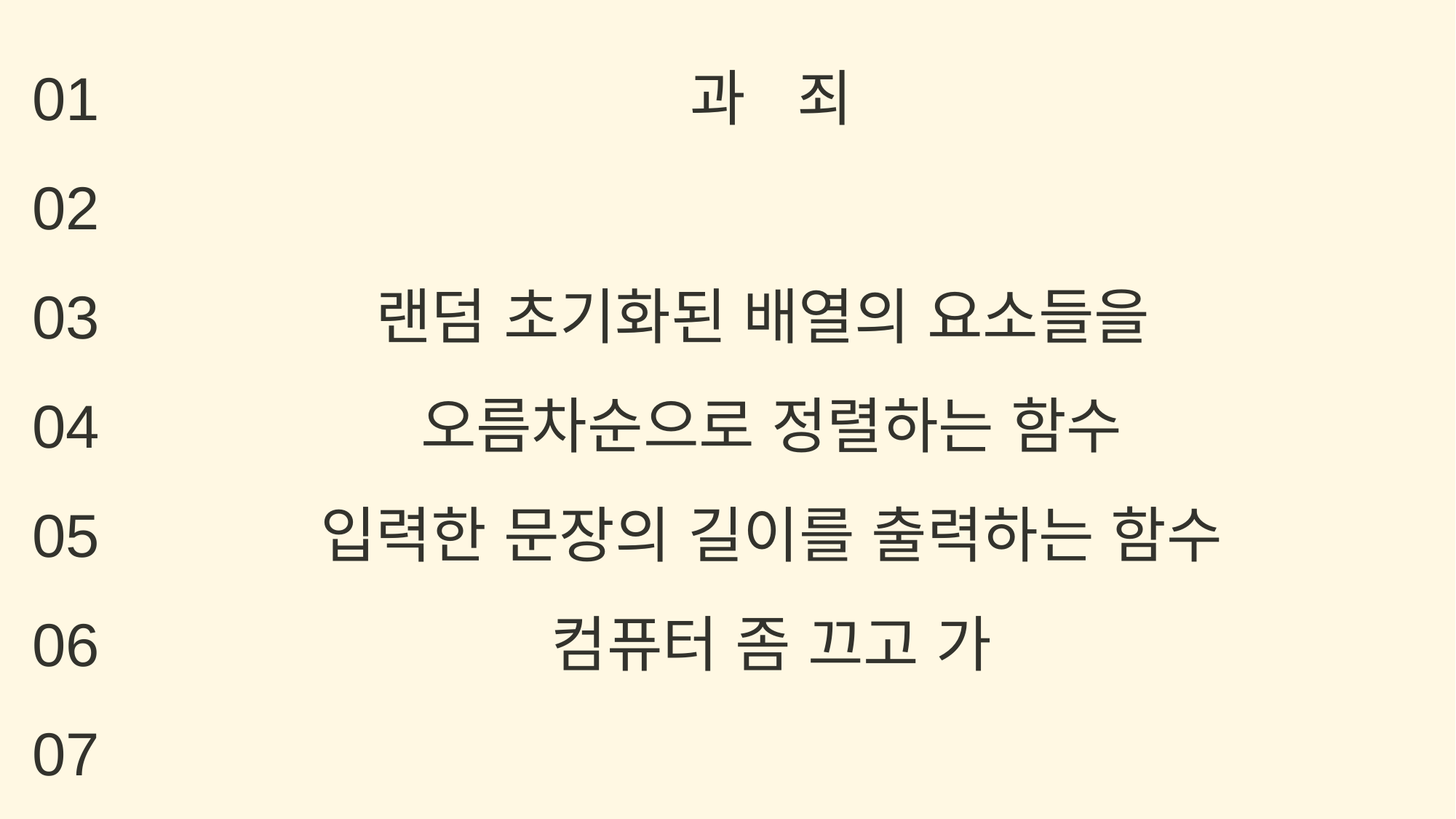

과   죄

랜덤 초기화된 배열의 요소들을
오름차순으로 정렬하는 함수
입력한 문장의 길이를 출력하는 함수
컴퓨터 좀 끄고 가

01
02
03
04
05
06
07